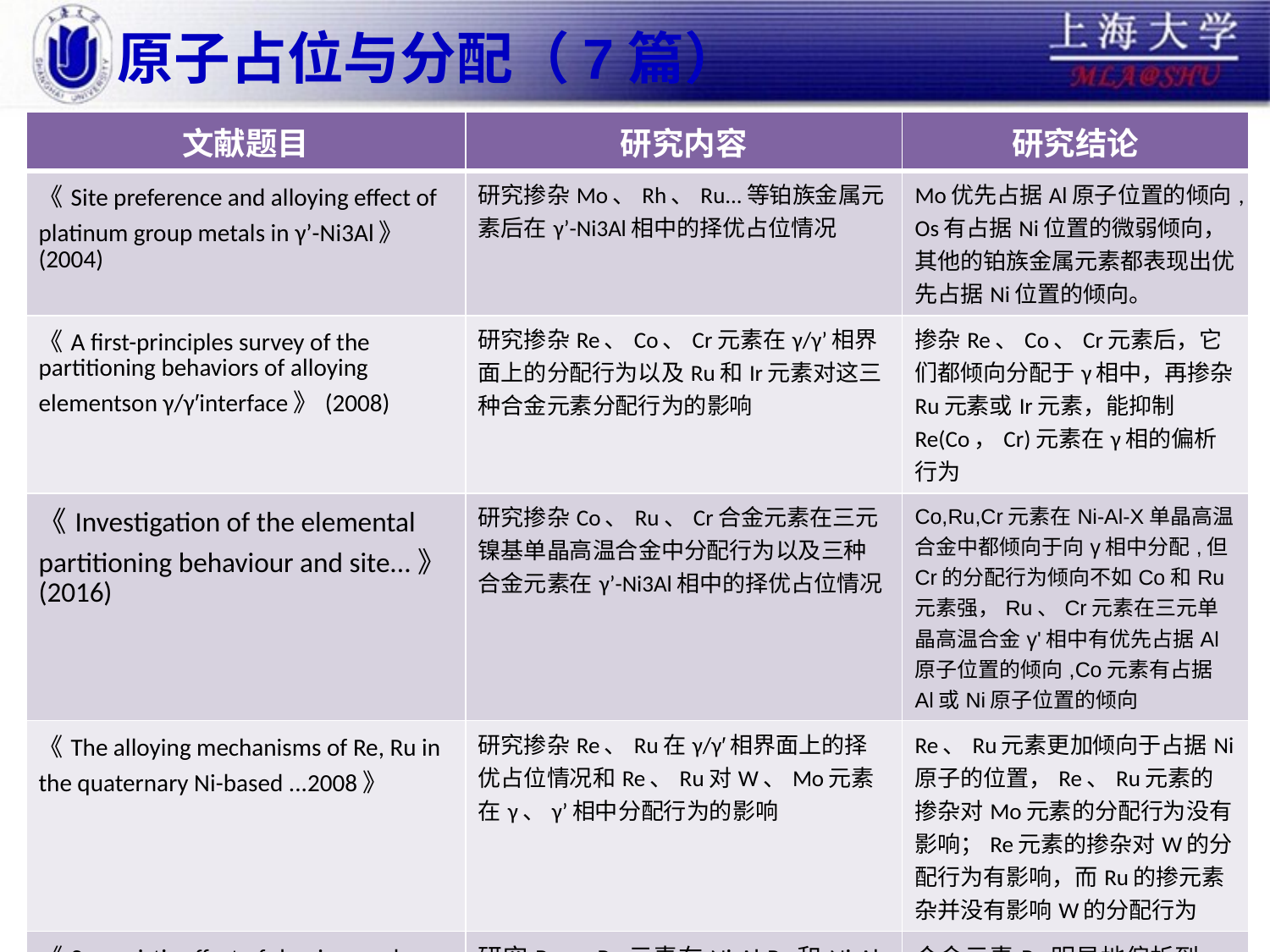

# 原子占位与分配（7篇）
| 文献题目 | 研究内容 | 研究结论 |
| --- | --- | --- |
| 《Site preference and alloying effect of platinum group metals in γ’-Ni3Al》(2004) | 研究掺杂Mo、Rh、Ru...等铂族金属元素后在γ’-Ni3Al相中的择优占位情况 | Mo优先占据Al原子位置的倾向,Os有占据Ni位置的微弱倾向，其他的铂族金属元素都表现出优先占据Ni位置的倾向。 |
| 《A first-principles survey of the partitioning behaviors of alloying elementson γ/γ′interface》(2008) | 研究掺杂Re、Co、Cr元素在γ/γ’相界面上的分配行为以及Ru和Ir元素对这三种合金元素分配行为的影响 | 掺杂Re、Co、Cr元素后，它们都倾向分配于γ相中，再掺杂Ru元素或Ir元素，能抑制Re(Co，Cr)元素在γ相的偏析行为 |
| 《Investigation of the elemental partitioning behaviour and site...》 (2016) | 研究掺杂Co、Ru、Cr合金元素在三元镍基单晶高温合金中分配行为以及三种合金元素在γ’-Ni3Al相中的择优占位情况 | Co,Ru,Cr元素在Ni-Al-X单晶高温合金中都倾向于向γ相中分配,但Cr的分配行为倾向不如Co和Ru元素强，Ru、Cr元素在三元单晶高温合金γ'相中有优先占据Al原子位置的倾向,Co元素有占据Al或Ni原子位置的倾向 |
| 《The alloying mechanisms of Re, Ru in the quaternary Ni-based ...2008》 | 研究掺杂Re、Ru在γ/γ′相界面上的择优占位情况和Re、Ru对W、Mo元素在γ、γ’相中分配行为的影响 | Re、Ru元素更加倾向于占据Ni原子的位置，Re、Ru元素的掺杂对Mo元素的分配行为没有影响；Re元素的掺杂对W的分配行为有影响，而Ru的掺元素杂并没有影响W的分配行为 |
| 《Synergistic effect of rhenium and ruthenium in nickel-based single-crystal superalloys(2014)》 .... | 研究Re、Ru元素在Ni-Al-Re和Ni-Al-Re-Ru镍基单晶高温合金中的协同效应 | 合金元素Re明显地偏析到Ni-Al-Re合金中的树枝状核心中,通过在Ni-Al-Re-Ru合金中添加Ru元素,Re元素的偏析作用变得更强 |